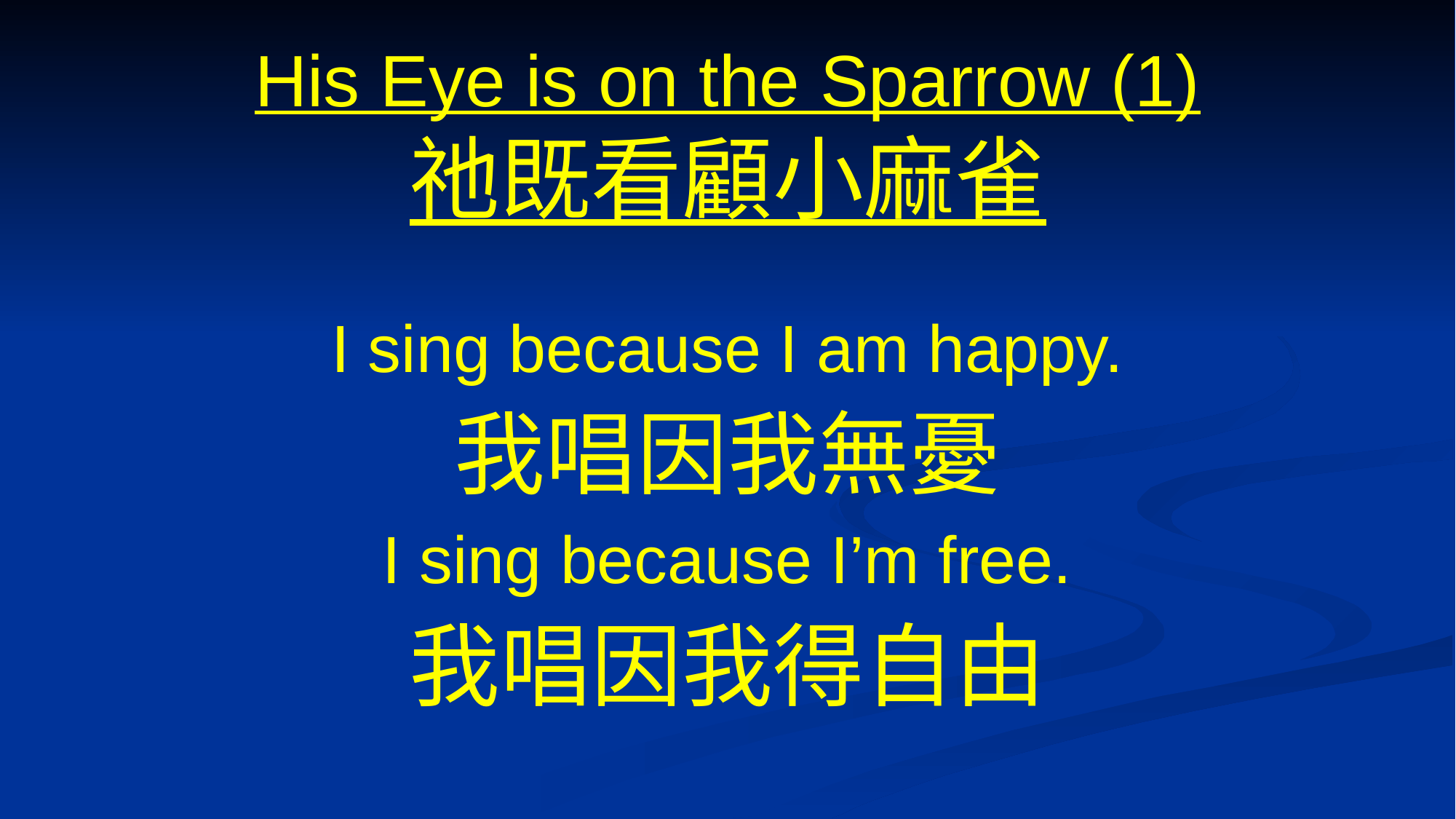

# His Eye is on the Sparrow (1) 祂既看顧小麻雀
I sing because I am happy.
我唱因我無憂
I sing because I’m free.
我唱因我得自由